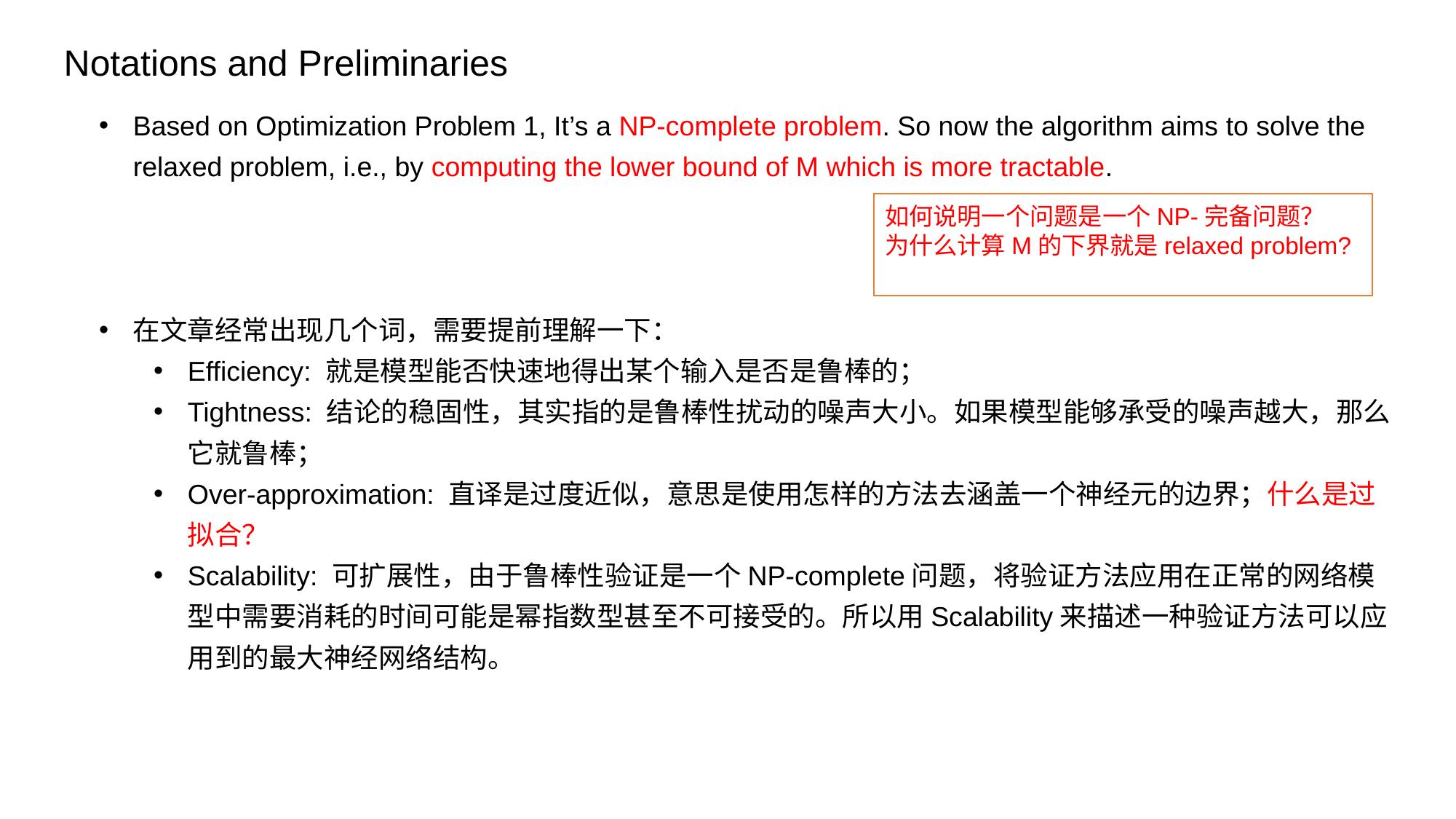

Notations and Preliminaries
Based on Optimization Problem 1, It’s a NP-complete problem. So now the algorithm aims to solve the relaxed problem, i.e., by computing the lower bound of M which is more tractable.

在文章经常出现几个词，需要提前理解一下：
Efficiency: 就是模型能否快速地得出某个输入是否是鲁棒的；
Tightness: 结论的稳固性，其实指的是鲁棒性扰动的噪声大小。如果模型能够承受的噪声越大，那么它就鲁棒；
Over-approximation: 直译是过度近似，意思是使用怎样的方法去涵盖一个神经元的边界；什么是过拟合？
Scalability: 可扩展性，由于鲁棒性验证是一个NP-complete问题，将验证方法应用在正常的网络模型中需要消耗的时间可能是幂指数型甚至不可接受的。所以用Scalability来描述一种验证方法可以应用到的最大神经网络结构。
如何说明一个问题是一个NP-完备问题？
为什么计算M的下界就是relaxed problem?